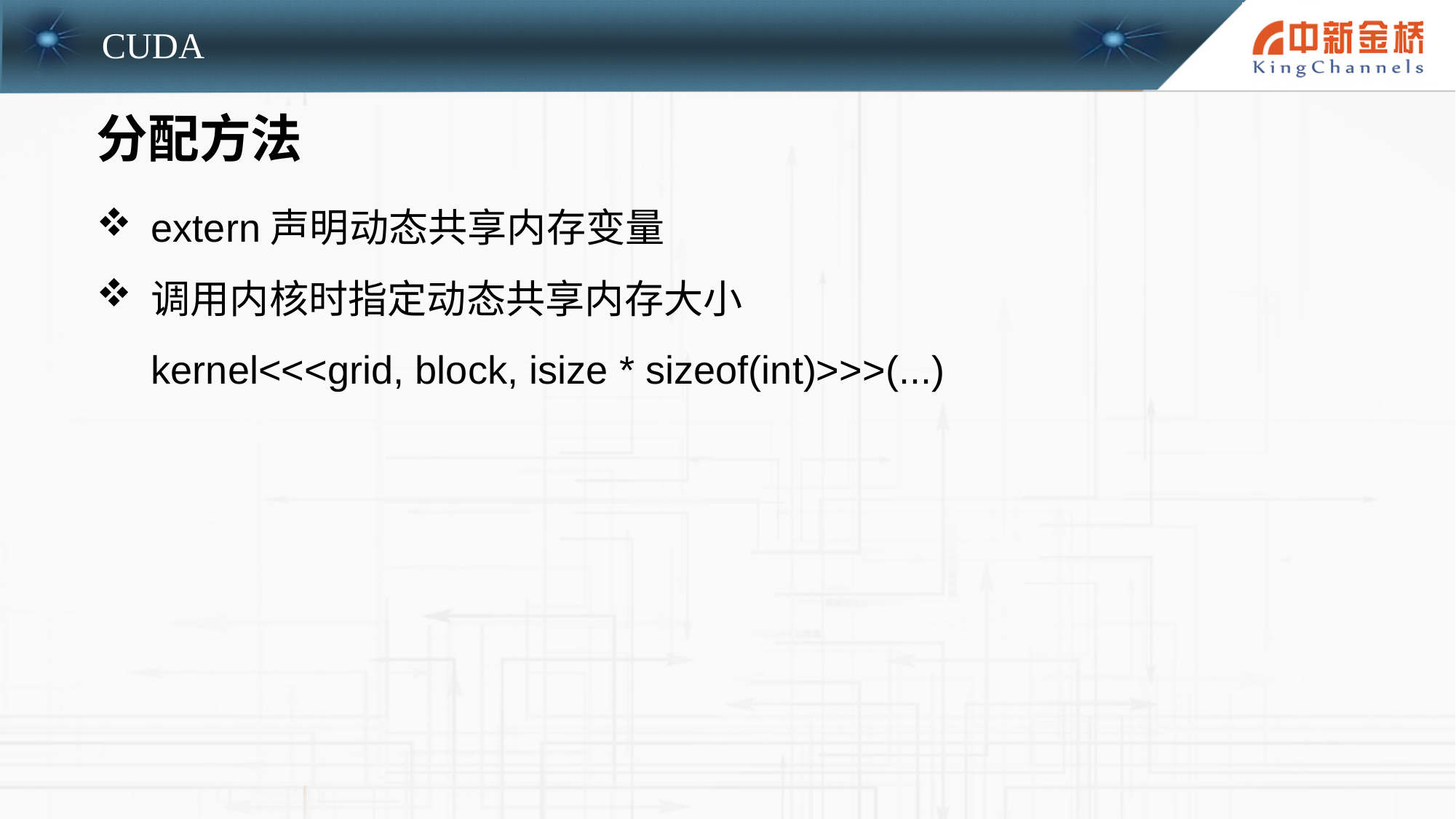

分配方法
extern声明动态共享内存变量
调用内核时指定动态共享内存大小
     kernel<<<grid, block, isize * sizeof(int)>>>(...)